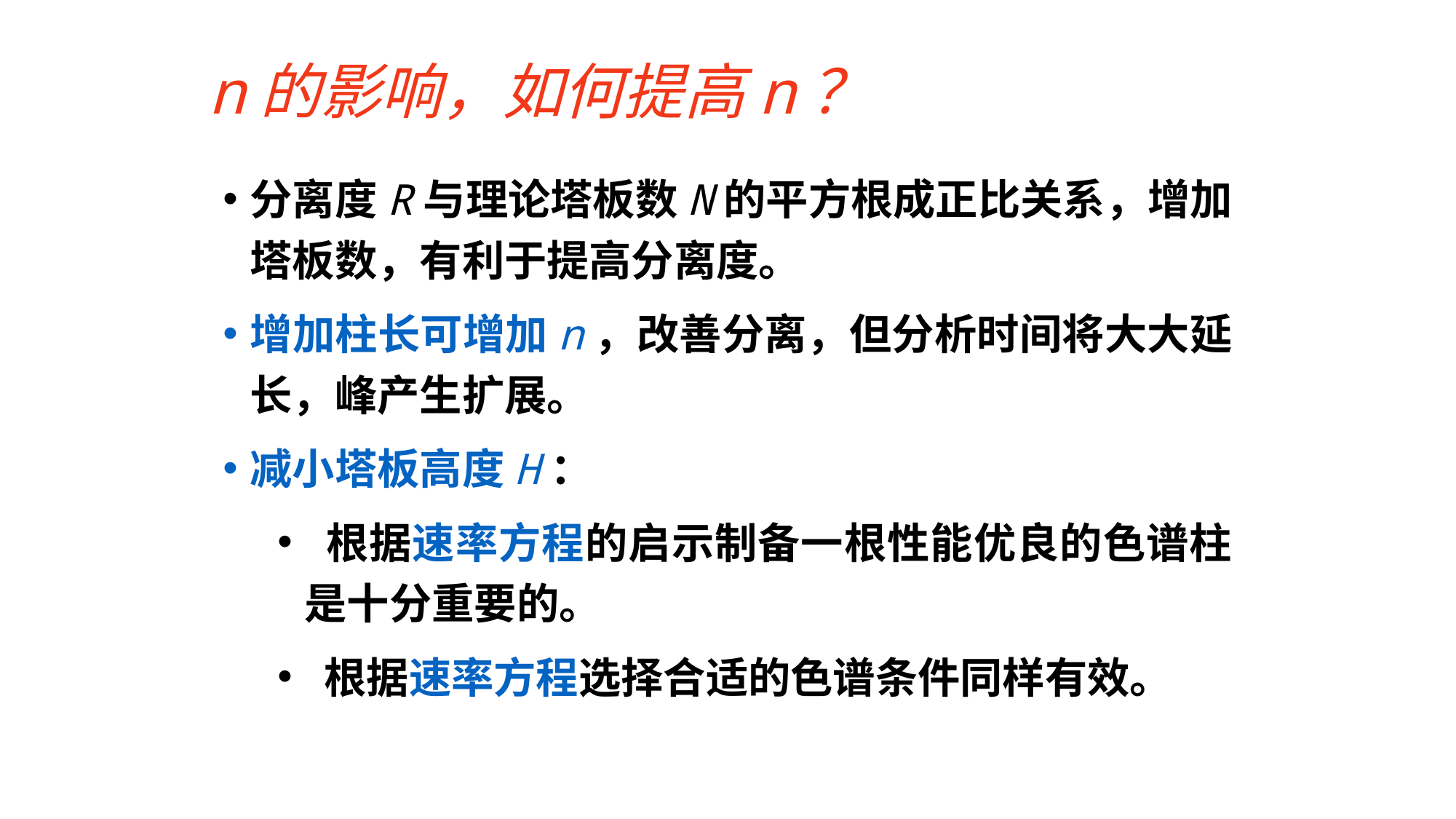

n的影响，如何提高n？
分离度R与理论塔板数N的平方根成正比关系，增加塔板数，有利于提高分离度。
增加柱长可增加n，改善分离，但分析时间将大大延长，峰产生扩展。
减小塔板高度H：
 根据速率方程的启示制备一根性能优良的色谱柱是十分重要的。
 根据速率方程选择合适的色谱条件同样有效。